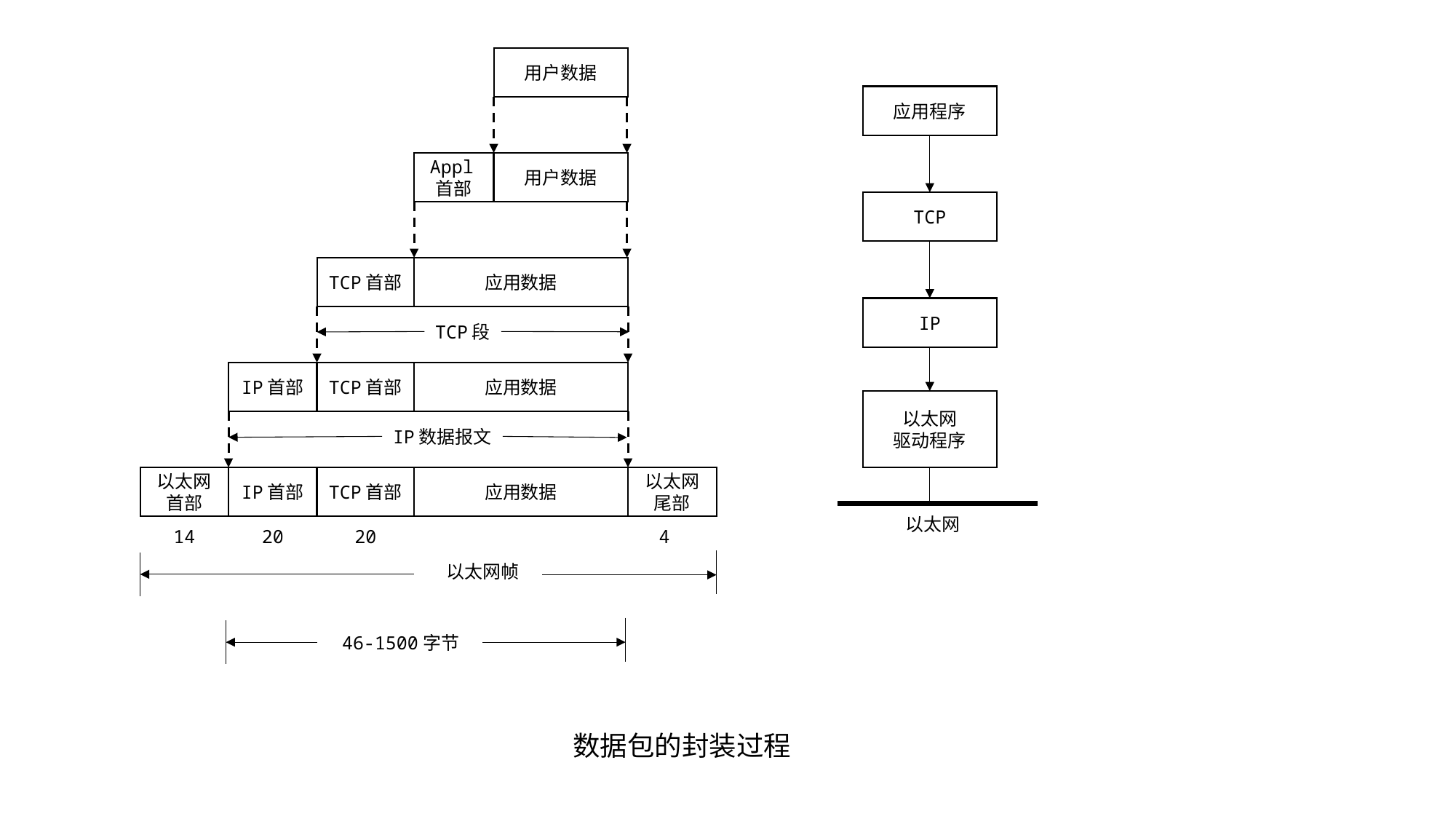

用户数据
应用程序
Appl首部
用户数据
TCP
TCP首部
应用数据
IP
TCP段
IP首部
TCP首部
应用数据
以太网
驱动程序
IP数据报文
以太网首部
IP首部
TCP首部
应用数据
以太网尾部
以太网
14
20
20
4
以太网帧
46-1500字节
数据包的封装过程